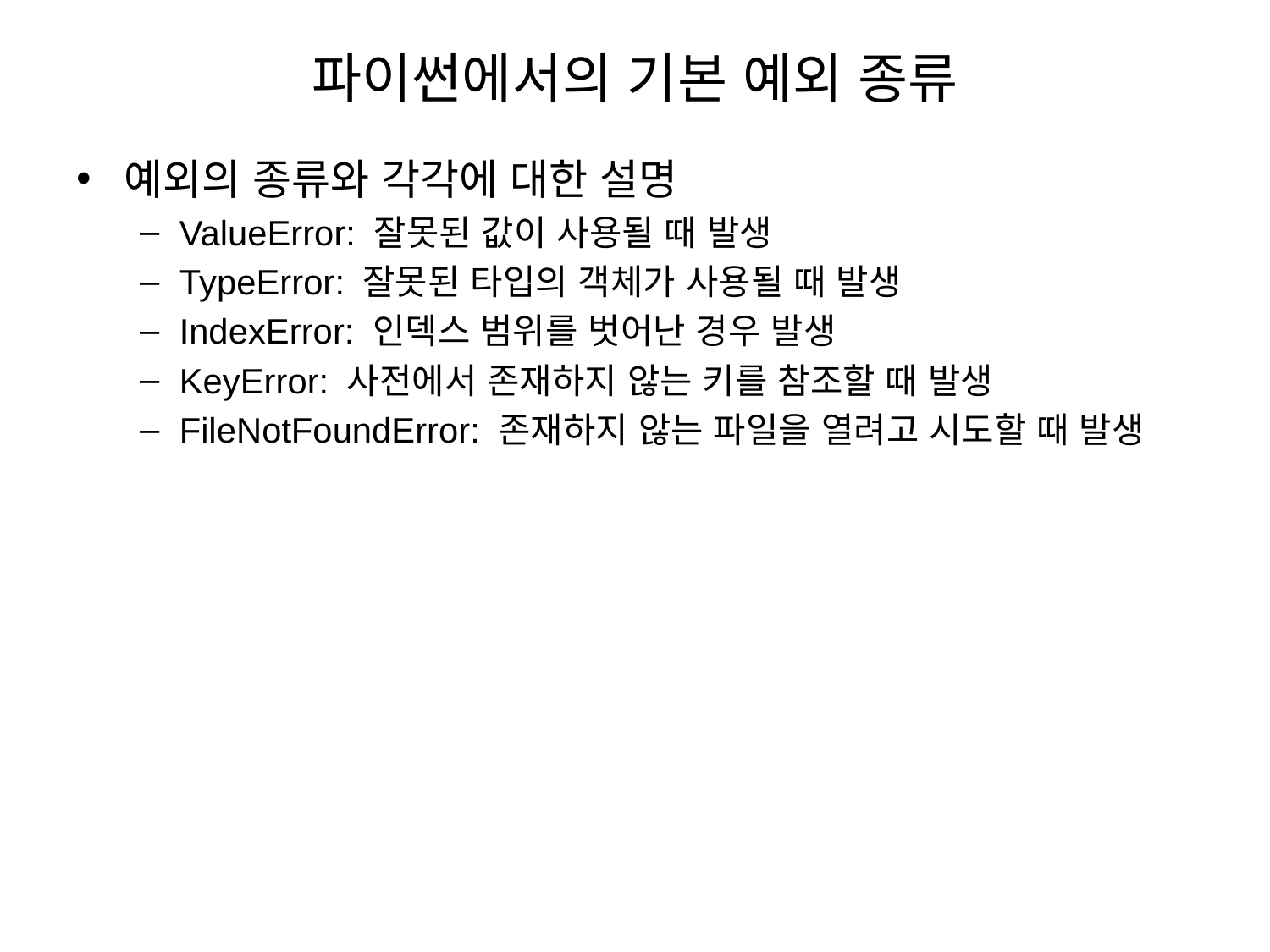

# 파이썬에서의 기본 예외 종류
예외의 종류와 각각에 대한 설명
ValueError: 잘못된 값이 사용될 때 발생
TypeError: 잘못된 타입의 객체가 사용될 때 발생
IndexError: 인덱스 범위를 벗어난 경우 발생
KeyError: 사전에서 존재하지 않는 키를 참조할 때 발생
FileNotFoundError: 존재하지 않는 파일을 열려고 시도할 때 발생